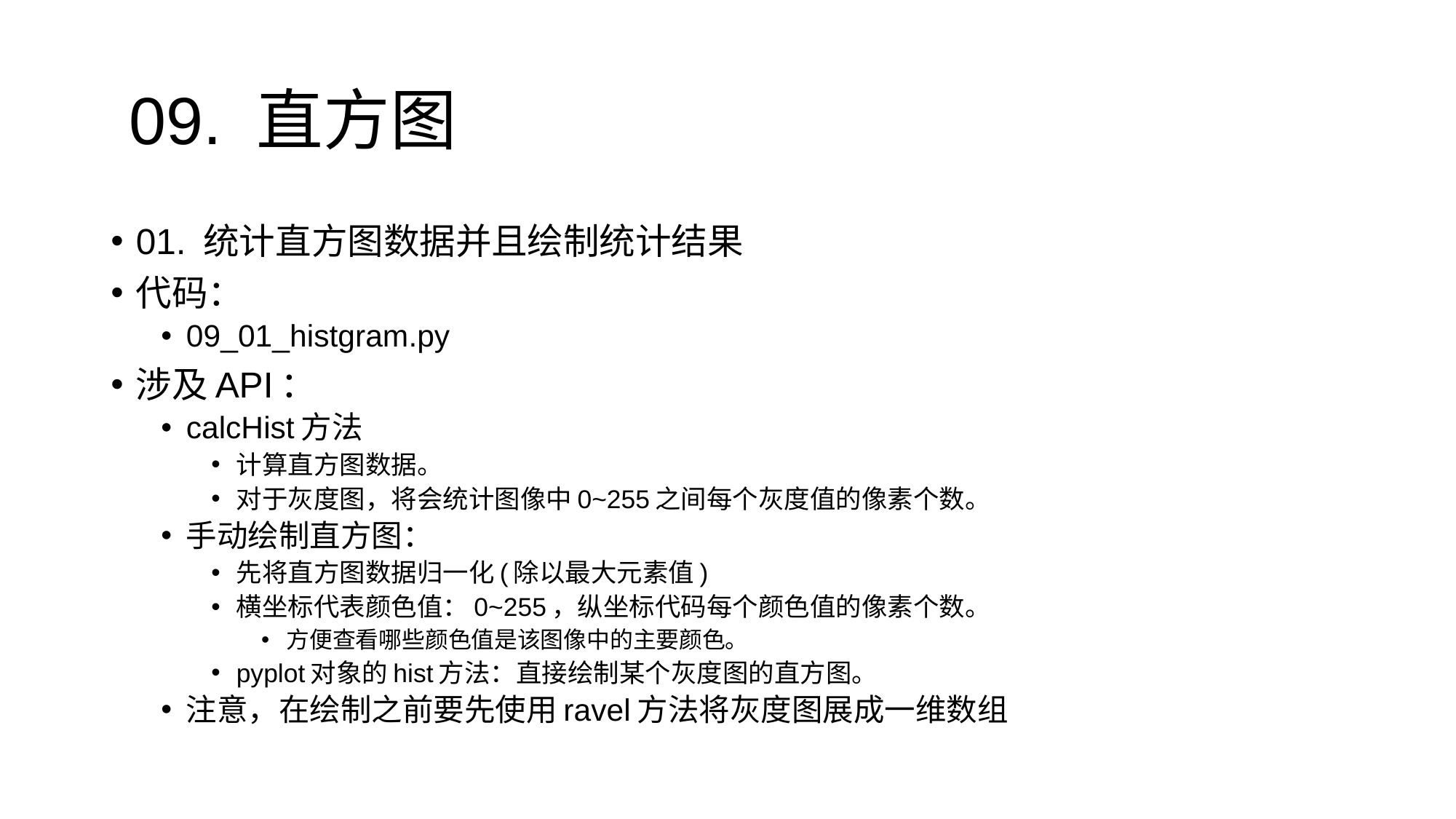

# 09. 直方图
01. 统计直方图数据并且绘制统计结果
代码：
09_01_histgram.py
涉及API：
calcHist方法
计算直方图数据。
对于灰度图，将会统计图像中0~255之间每个灰度值的像素个数。
手动绘制直方图：
先将直方图数据归一化(除以最大元素值)
横坐标代表颜色值：0~255，纵坐标代码每个颜色值的像素个数。
方便查看哪些颜色值是该图像中的主要颜色。
pyplot对象的hist方法：直接绘制某个灰度图的直方图。
注意，在绘制之前要先使用ravel方法将灰度图展成一维数组